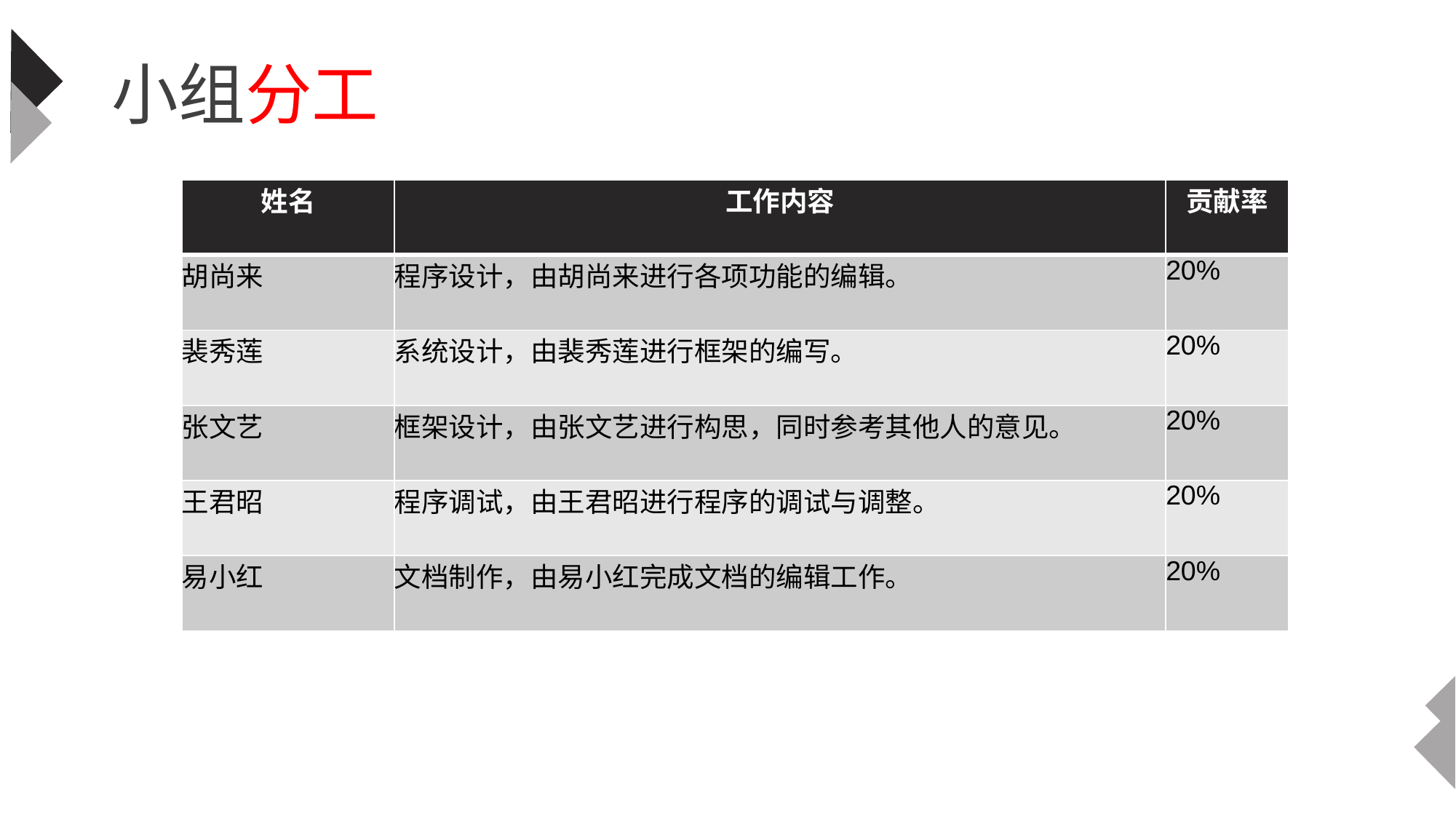

小组分工

| 姓名 | 工作内容 | 贡献率 |
| --- | --- | --- |
| 胡尚来 | 程序设计，由胡尚来进行各项功能的编辑。 | 20% |
| 裴秀莲 | 系统设计，由裴秀莲进行框架的编写。 | 20% |
| 张文艺 | 框架设计，由张文艺进行构思，同时参考其他人的意见。 | 20% |
| 王君昭 | 程序调试，由王君昭进行程序的调试与调整。 | 20% |
| 易小红 | 文档制作，由易小红完成文档的编辑工作。 | 20% |